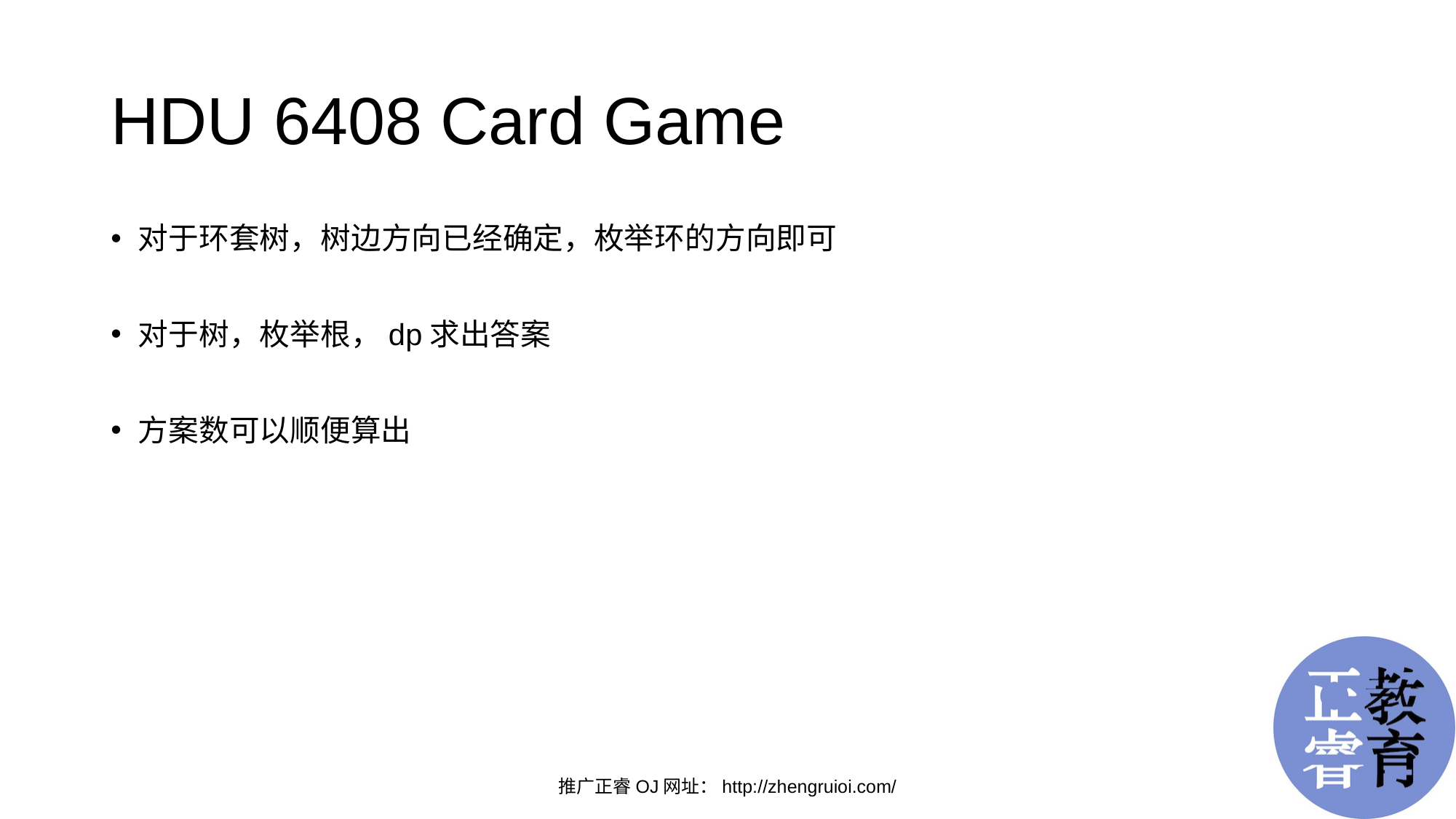

# HDU 6408 Card Game
对于环套树，树边方向已经确定，枚举环的方向即可

对于树，枚举根，dp求出答案

方案数可以顺便算出